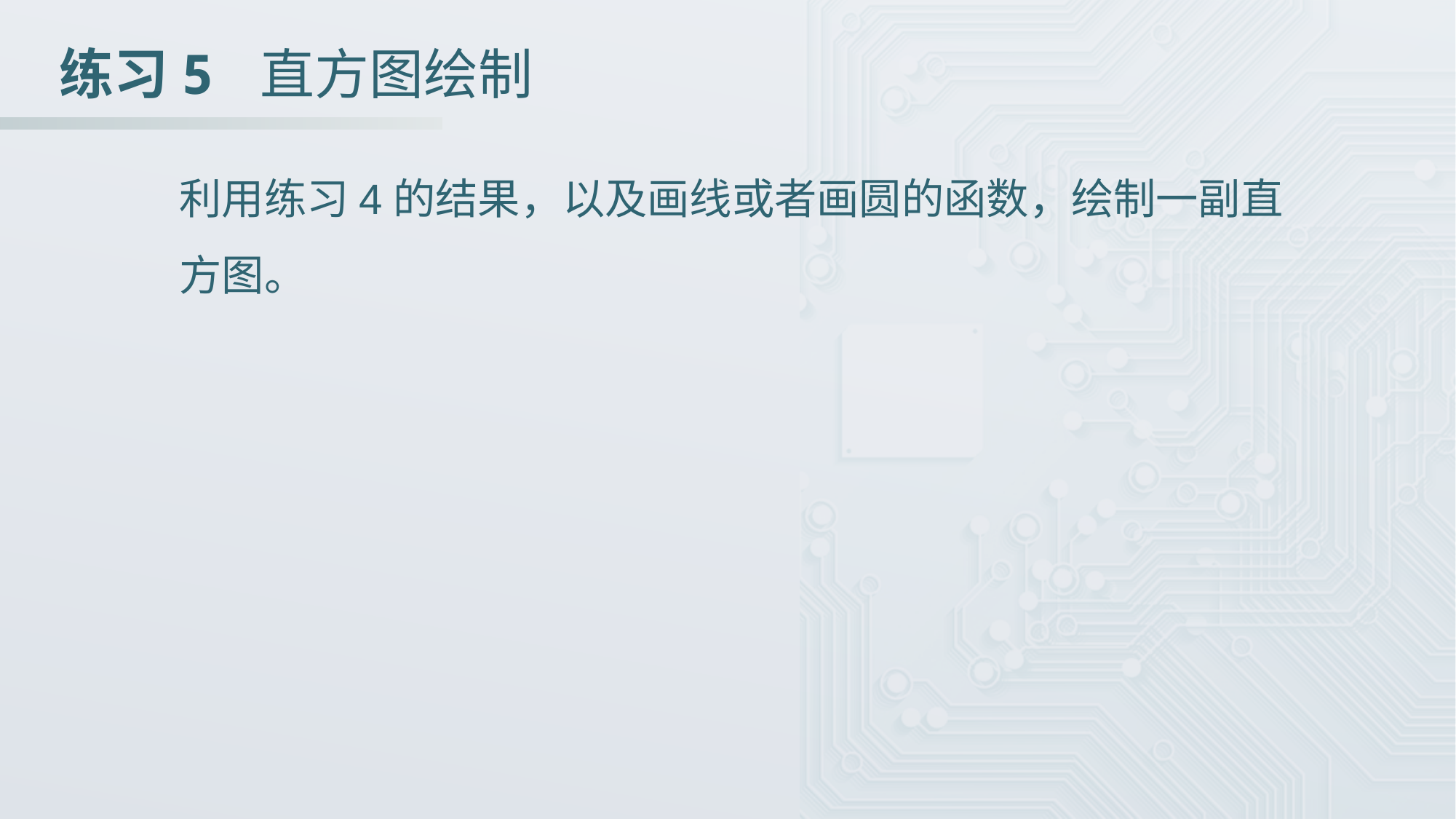

练习5 直方图绘制

利用练习4的结果，以及画线或者画圆的函数，绘制一副直方图。